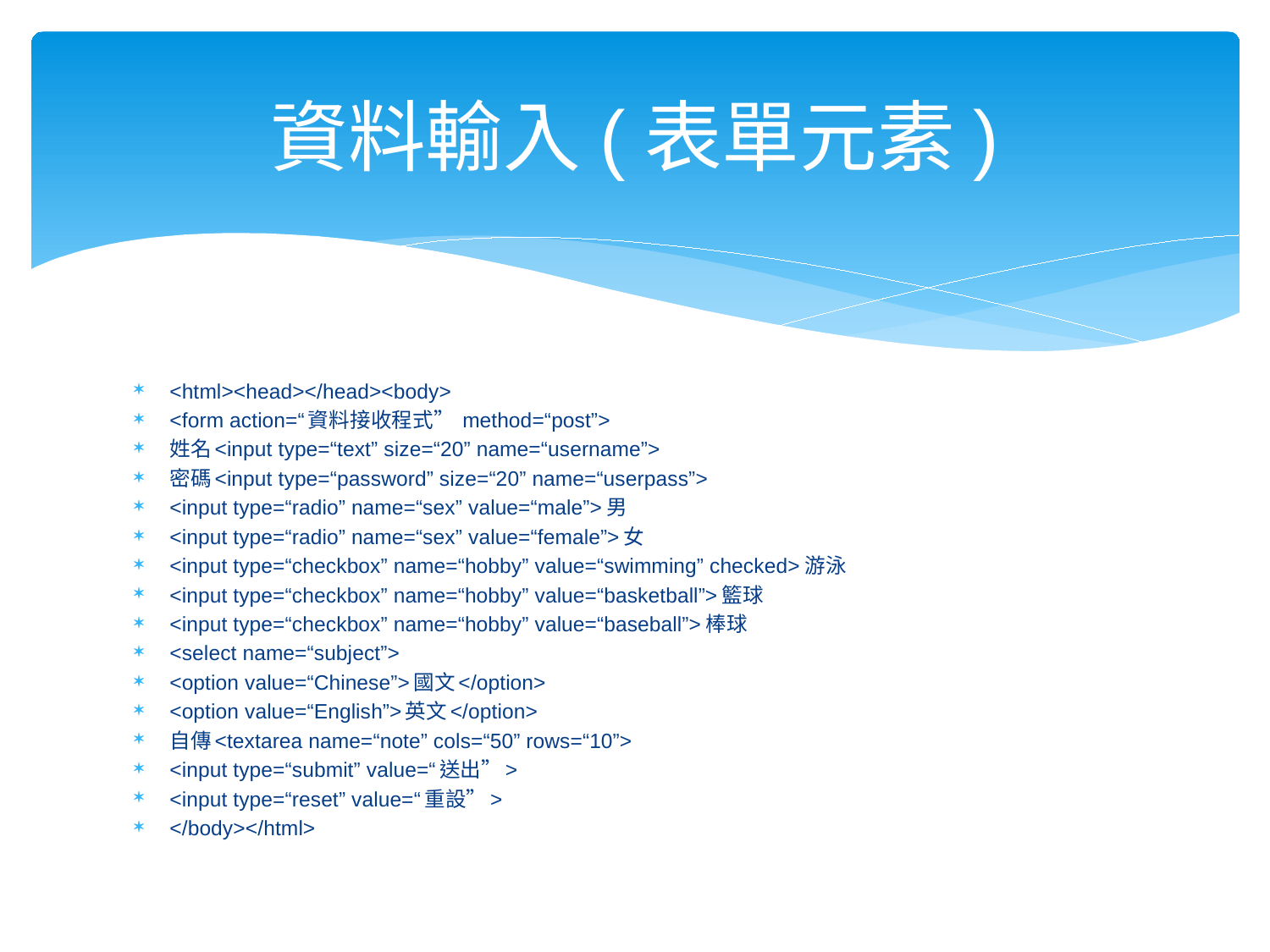

# 資料輸入(表單元素)
<html><head></head><body>
<form action=“資料接收程式” method=“post”>
姓名<input type=“text” size=“20” name=“username”>
密碼<input type=“password” size=“20” name=“userpass”>
<input type=“radio” name=“sex” value=“male”>男
<input type=“radio” name=“sex” value=“female”>女
<input type=“checkbox” name=“hobby” value=“swimming” checked>游泳
<input type=“checkbox” name=“hobby” value=“basketball”>籃球
<input type=“checkbox” name=“hobby” value=“baseball”>棒球
<select name=“subject”>
<option value=“Chinese”>國文</option>
<option value=“English”>英文</option>
自傳<textarea name=“note” cols=“50” rows=“10”>
<input type=“submit” value=“送出”>
<input type=“reset” value=“重設”>
</body></html>